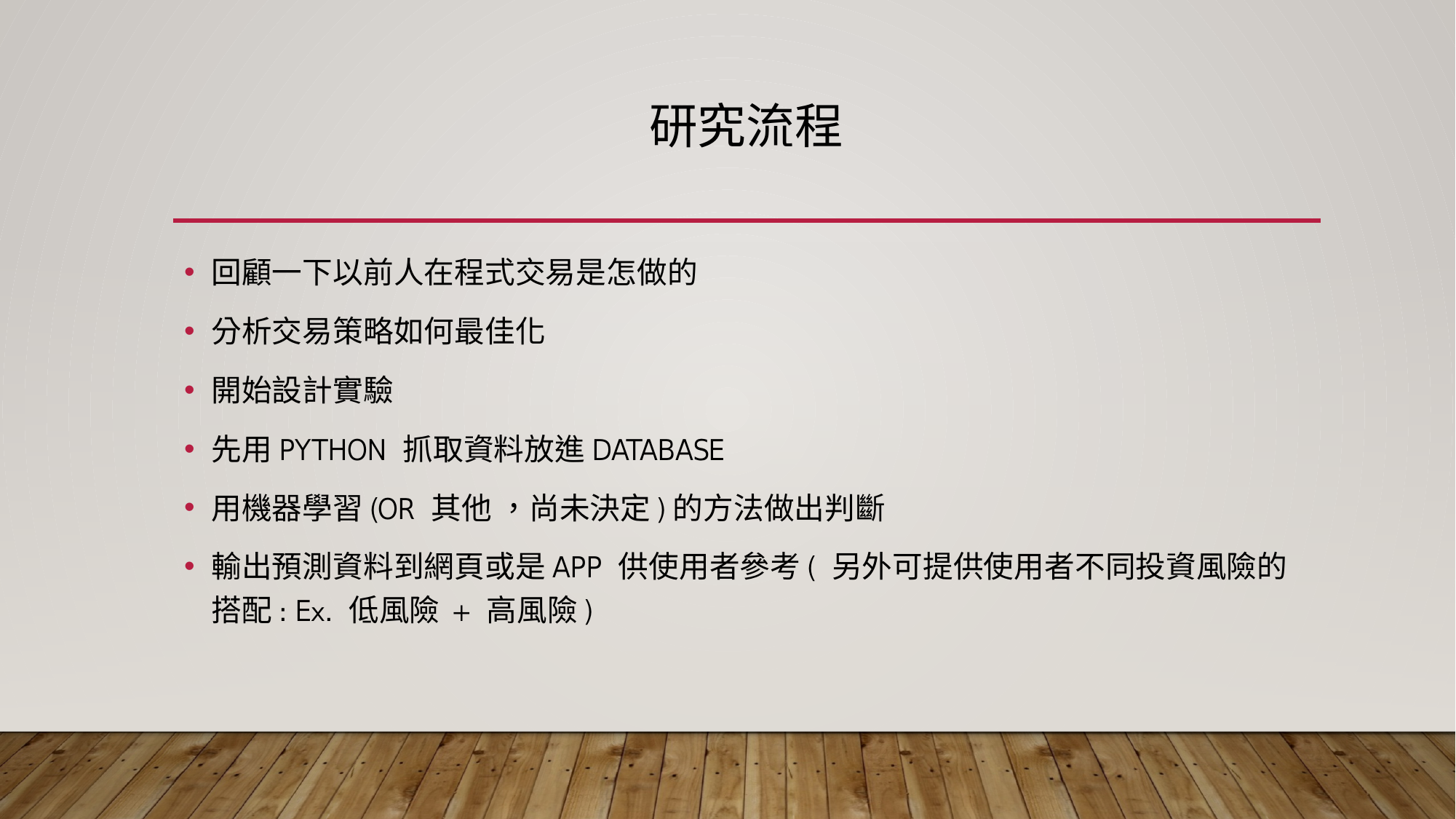

# 研究流程
回顧一下以前人在程式交易是怎做的
分析交易策略如何最佳化
開始設計實驗
先用PYTHON 抓取資料放進DATABASE
用機器學習(OR 其他 ，尚未決定)的方法做出判斷
輸出預測資料到網頁或是APP 供使用者參考( 另外可提供使用者不同投資風險的搭配: Ex. 低風險 + 高風險)